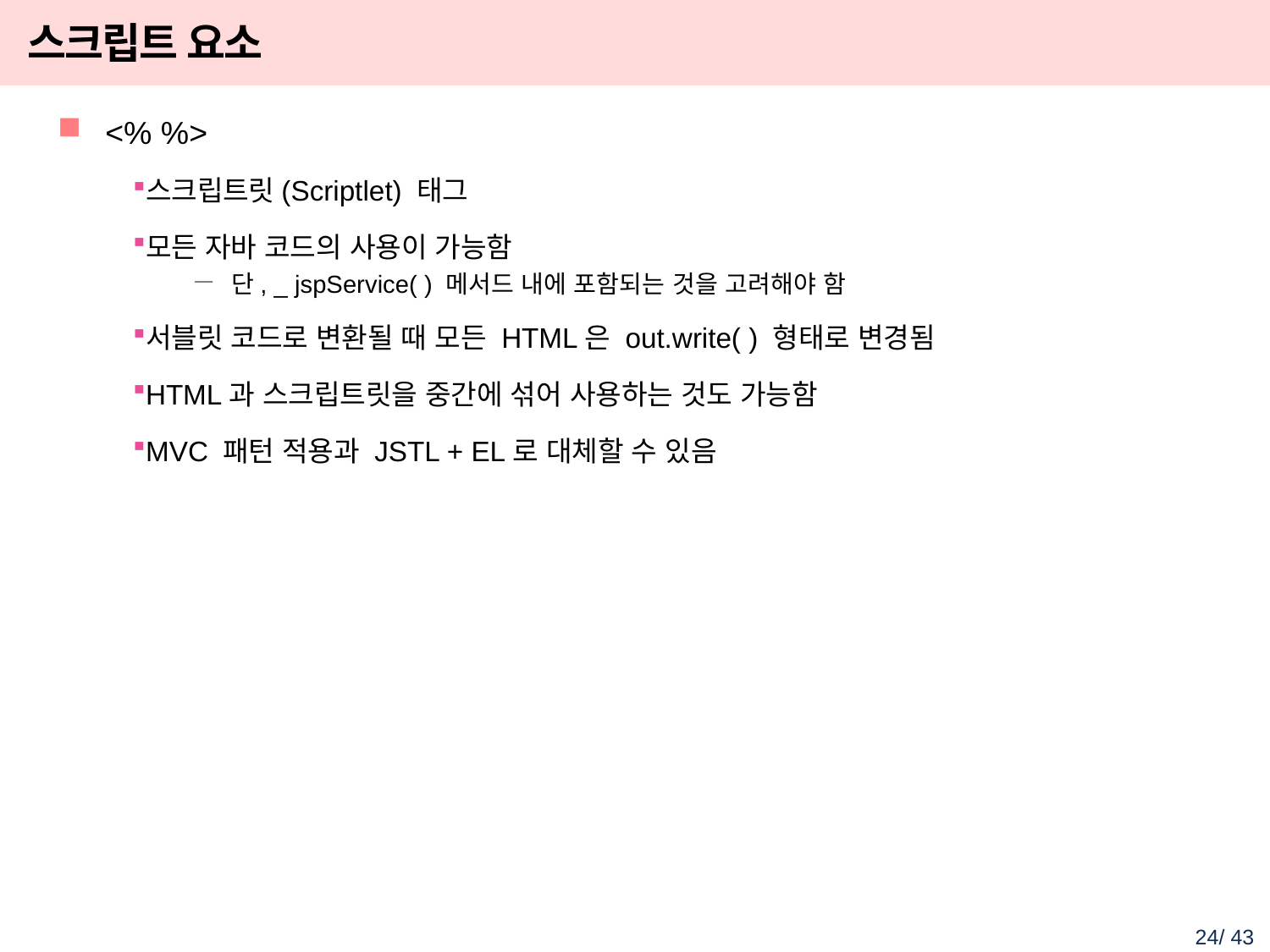

# 스크립트 요소
<% %>
스크립트릿(Scriptlet) 태그
모든 자바 코드의 사용이 가능함
단, _ jspService( ) 메서드 내에 포함되는 것을 고려해야 함
서블릿 코드로 변환될 때 모든 HTML은 out.write( ) 형태로 변경됨
HTML과 스크립트릿을 중간에 섞어 사용하는 것도 가능함
MVC 패턴 적용과 JSTL + EL로 대체할 수 있음